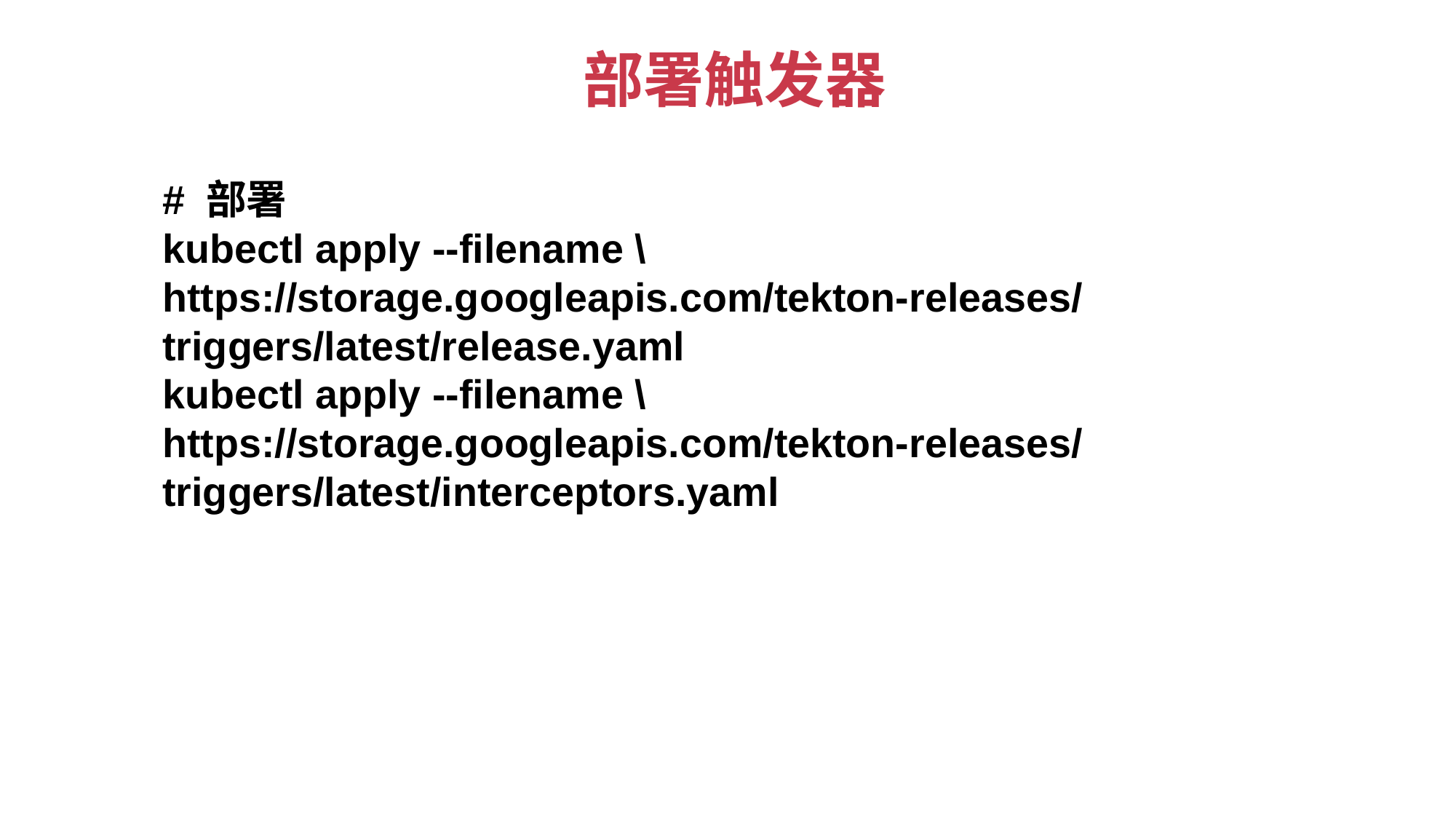

部署触发器
# 部署
kubectl apply --filename \
https://storage.googleapis.com/tekton-releases/triggers/latest/release.yaml
kubectl apply --filename \
https://storage.googleapis.com/tekton-releases/triggers/latest/interceptors.yaml